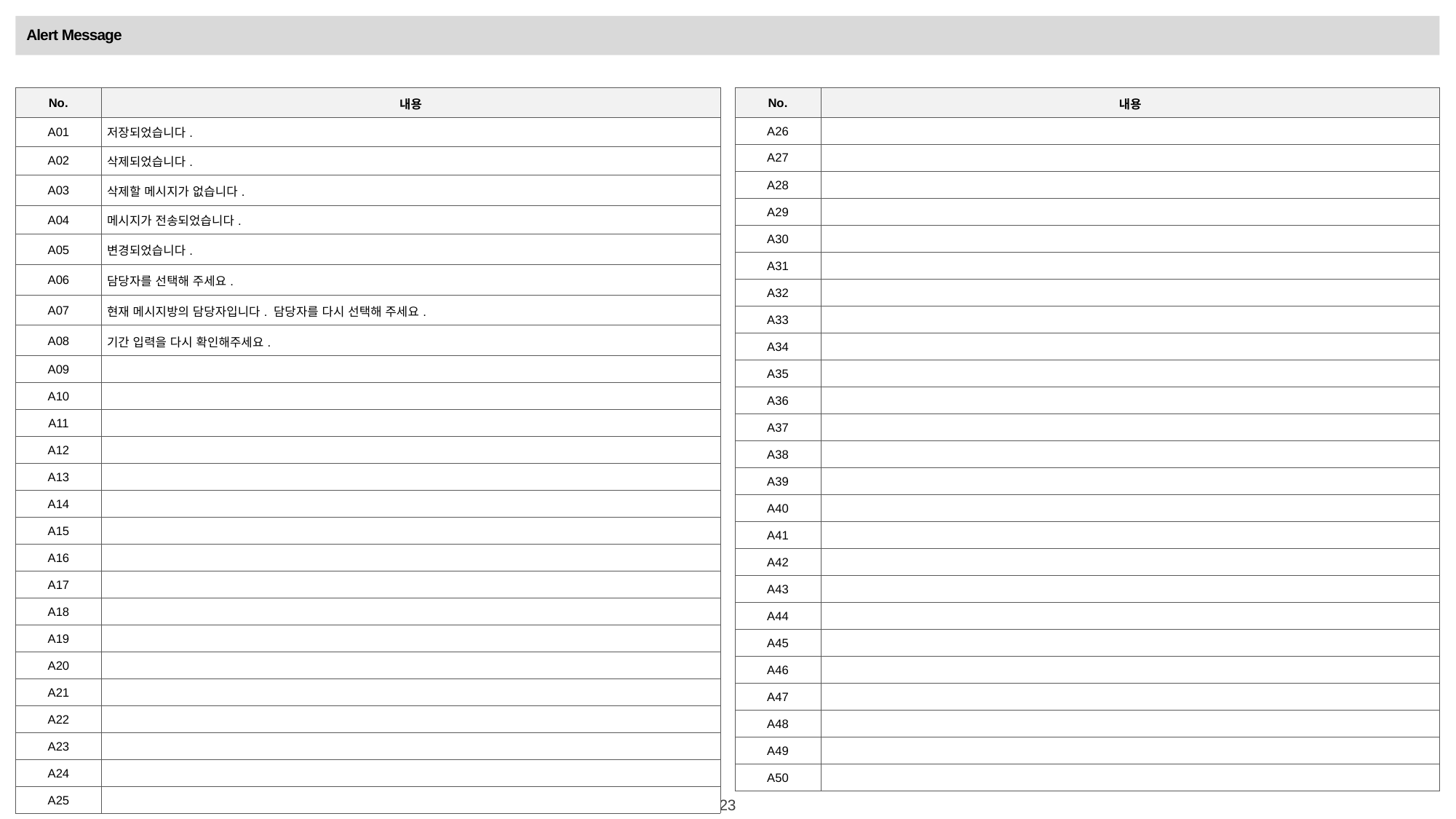

# Alert Message
| No. | 내용 |
| --- | --- |
| A01 | 저장되었습니다. |
| A02 | 삭제되었습니다. |
| A03 | 삭제할 메시지가 없습니다. |
| A04 | 메시지가 전송되었습니다. |
| A05 | 변경되었습니다. |
| A06 | 담당자를 선택해 주세요. |
| A07 | 현재 메시지방의 담당자입니다. 담당자를 다시 선택해 주세요. |
| A08 | 기간 입력을 다시 확인해주세요. |
| A09 |  |
| A10 |  |
| A11 |  |
| A12 |  |
| A13 |  |
| A14 |  |
| A15 |  |
| A16 |  |
| A17 |  |
| A18 |  |
| A19 |  |
| A20 |  |
| A21 |  |
| A22 |  |
| A23 |  |
| A24 |  |
| A25 |  |
| No. | 내용 |
| --- | --- |
| A26 |  |
| A27 |  |
| A28 |  |
| A29 |  |
| A30 |  |
| A31 |  |
| A32 |  |
| A33 |  |
| A34 |  |
| A35 |  |
| A36 |  |
| A37 |  |
| A38 |  |
| A39 |  |
| A40 |  |
| A41 |  |
| A42 |  |
| A43 |  |
| A44 |  |
| A45 |  |
| A46 |  |
| A47 |  |
| A48 |  |
| A49 |  |
| A50 |  |